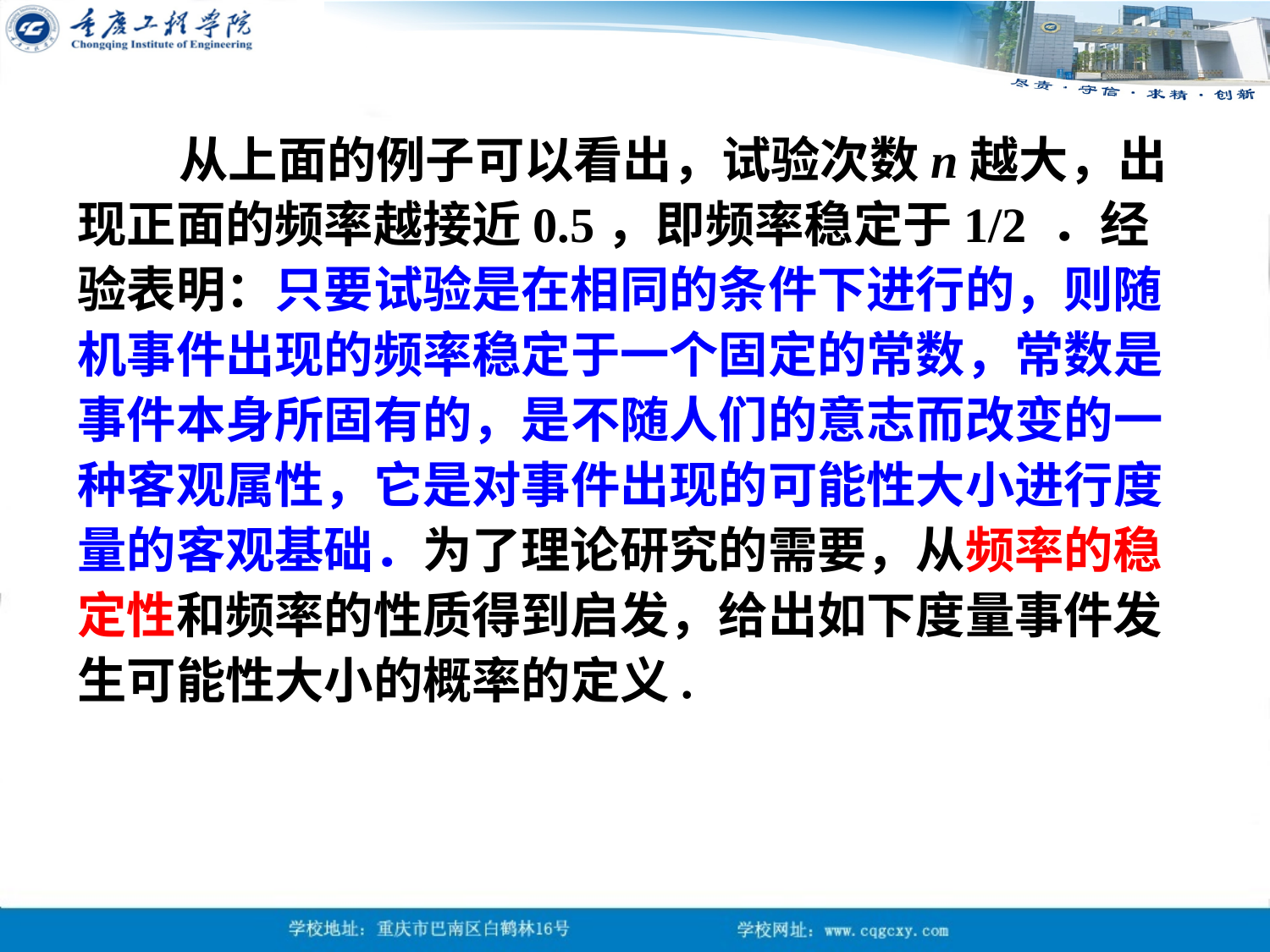

从上面的例子可以看出，试验次数n越大，出现正面的频率越接近0.5，即频率稳定于1/2 ．经验表明：只要试验是在相同的条件下进行的，则随机事件出现的频率稳定于一个固定的常数，常数是事件本身所固有的，是不随人们的意志而改变的一种客观属性，它是对事件出现的可能性大小进行度量的客观基础．为了理论研究的需要，从频率的稳定性和频率的性质得到启发，给出如下度量事件发生可能性大小的概率的定义.